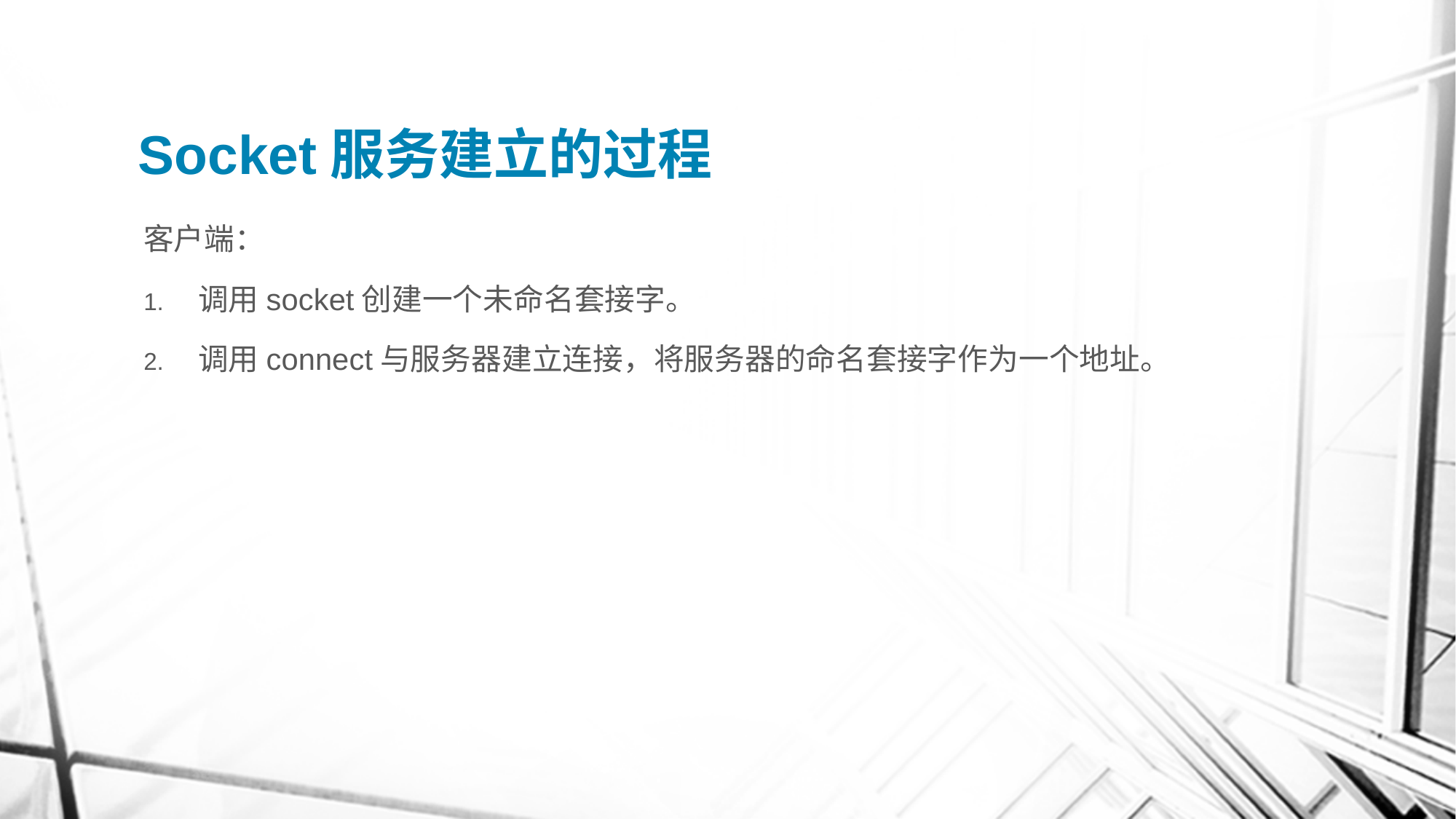

# Socket服务建立的过程
客户端：
调用socket创建一个未命名套接字。
调用connect与服务器建立连接，将服务器的命名套接字作为一个地址。